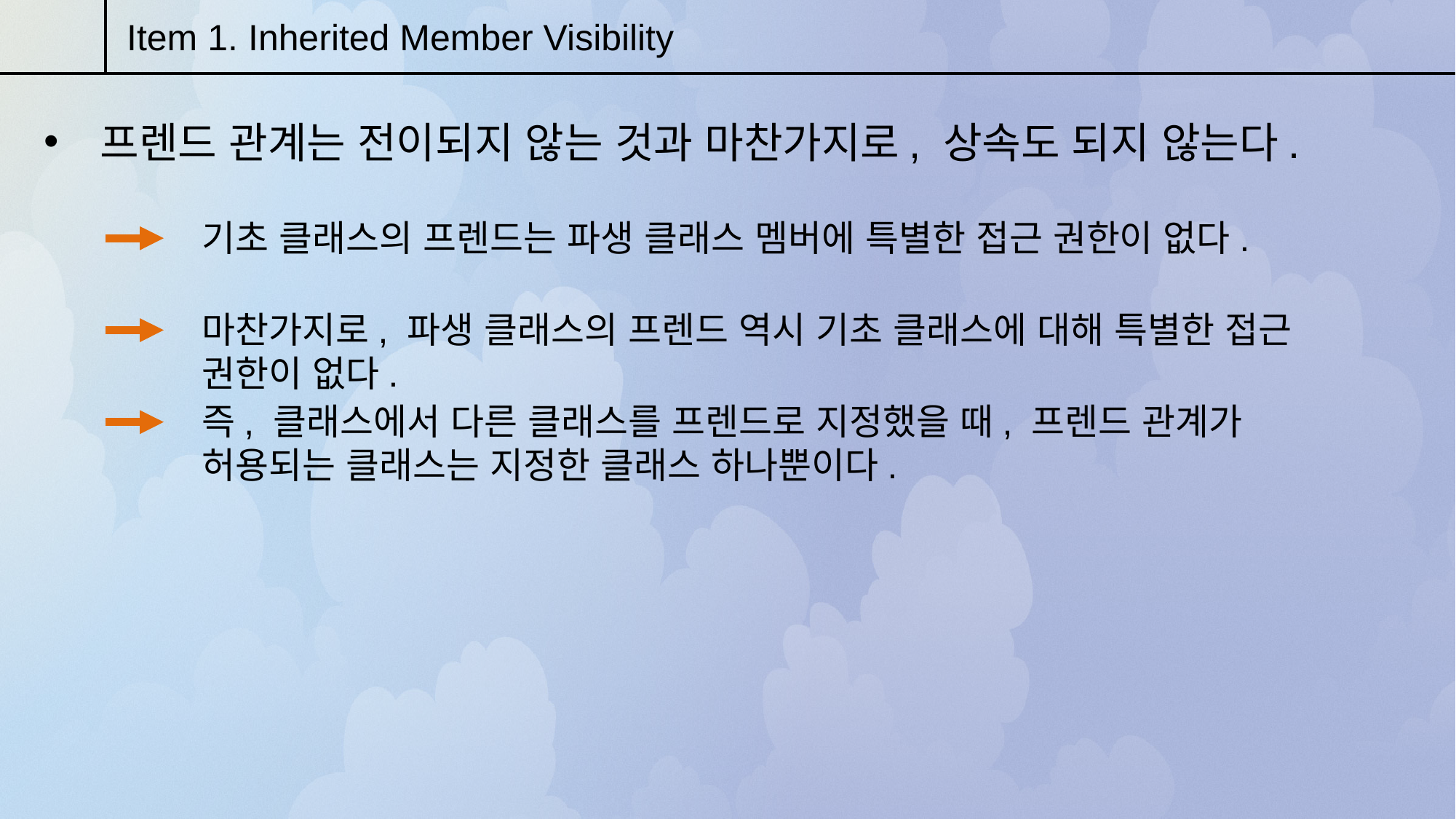

Item 1. Inherited Member Visibility
 프렌드 관계는 전이되지 않는 것과 마찬가지로, 상속도 되지 않는다.
기초 클래스의 프렌드는 파생 클래스 멤버에 특별한 접근 권한이 없다.
마찬가지로, 파생 클래스의 프렌드 역시 기초 클래스에 대해 특별한 접근 권한이 없다.
즉, 클래스에서 다른 클래스를 프렌드로 지정했을 때, 프렌드 관계가 허용되는 클래스는 지정한 클래스 하나뿐이다.